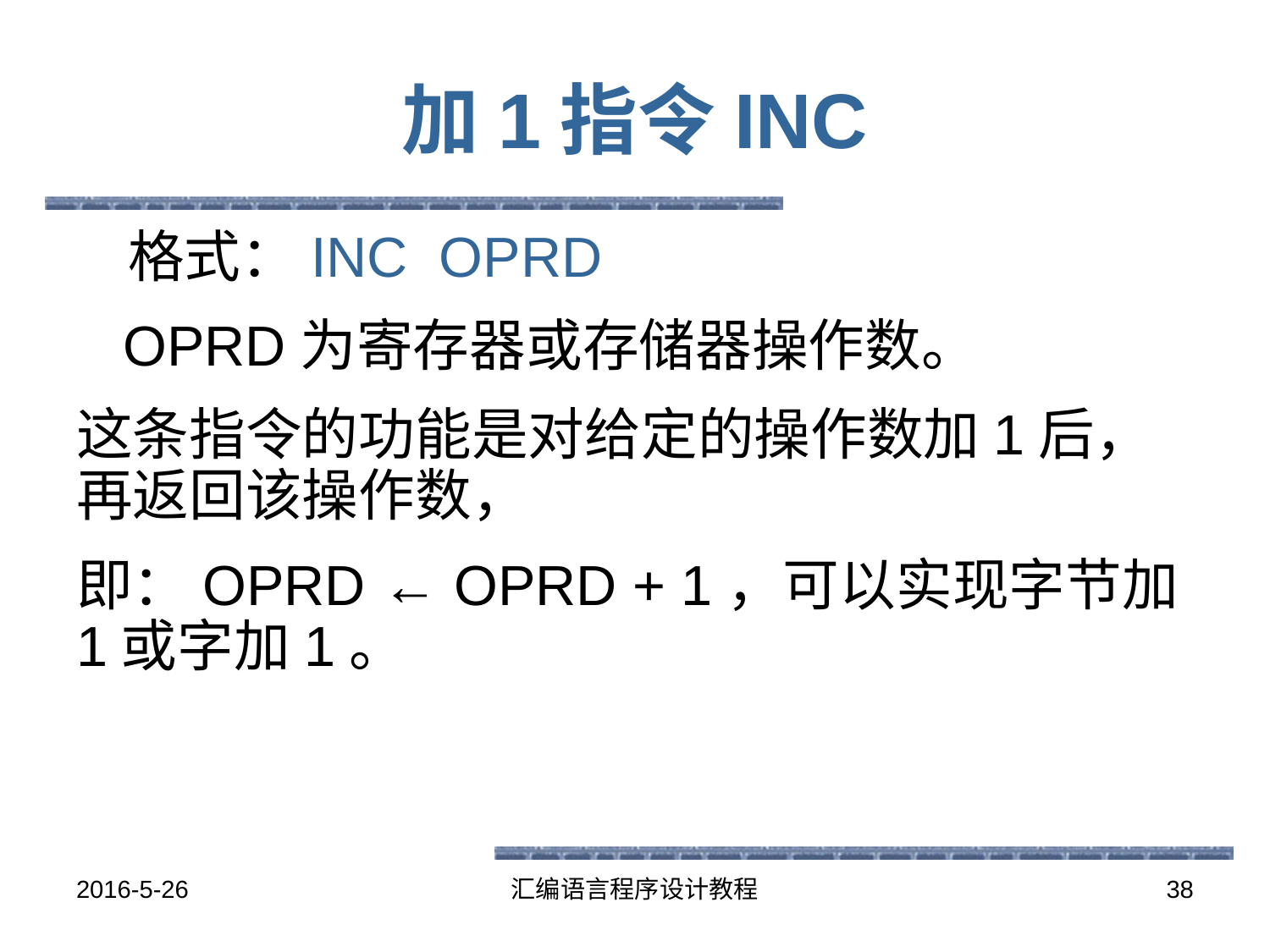

# 加1指令INC
   格式：INC  OPRD
   OPRD为寄存器或存储器操作数。
这条指令的功能是对给定的操作数加1后，再返回该操作数，
即：OPRD ← OPRD + 1，可以实现字节加1或字加1。
2016-5-26
汇编语言程序设计教程
38